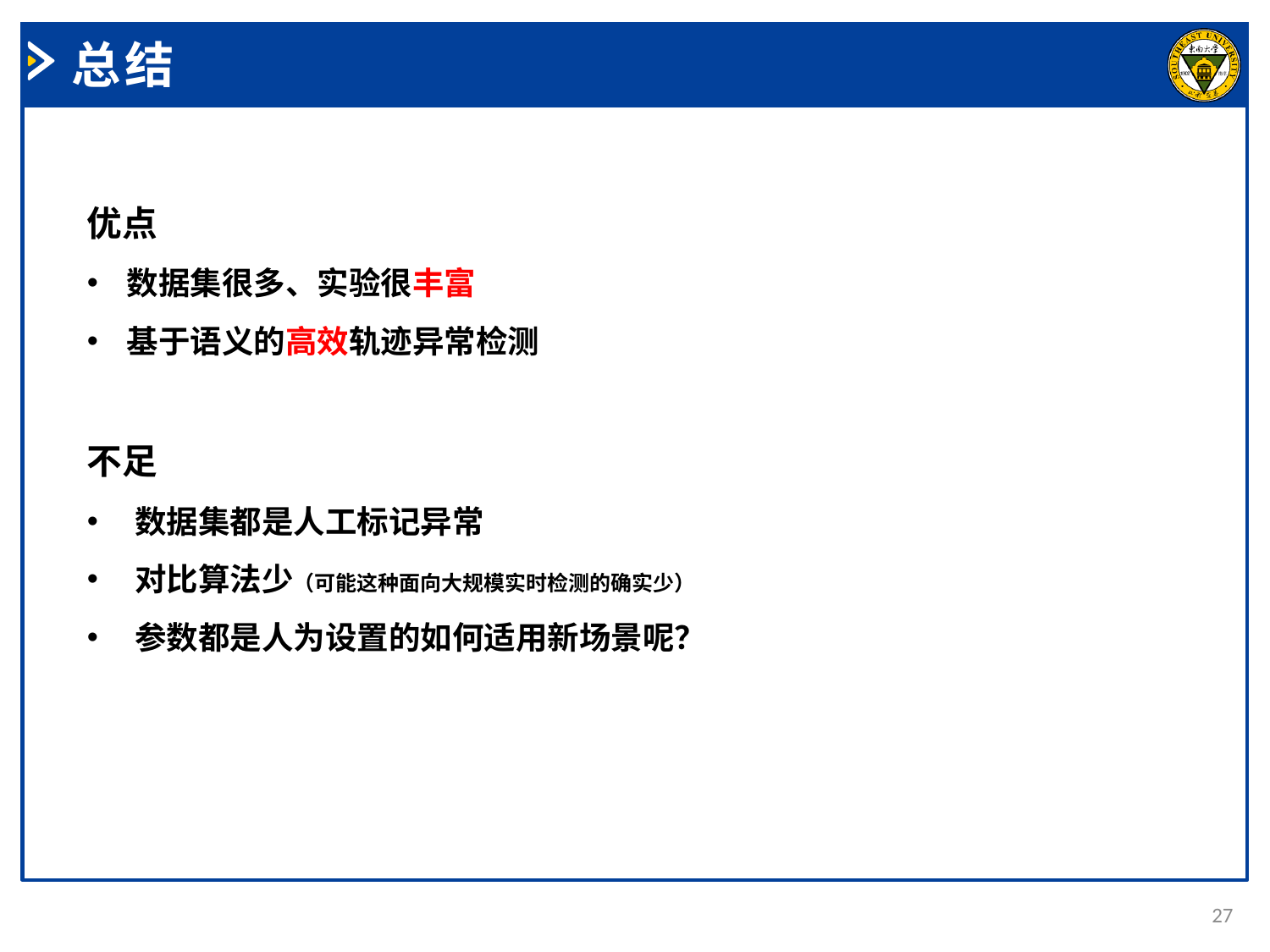

总结
优点
数据集很多、实验很丰富
基于语义的高效轨迹异常检测

不足
数据集都是人工标记异常
对比算法少（可能这种面向大规模实时检测的确实少）
参数都是人为设置的如何适用新场景呢？

27